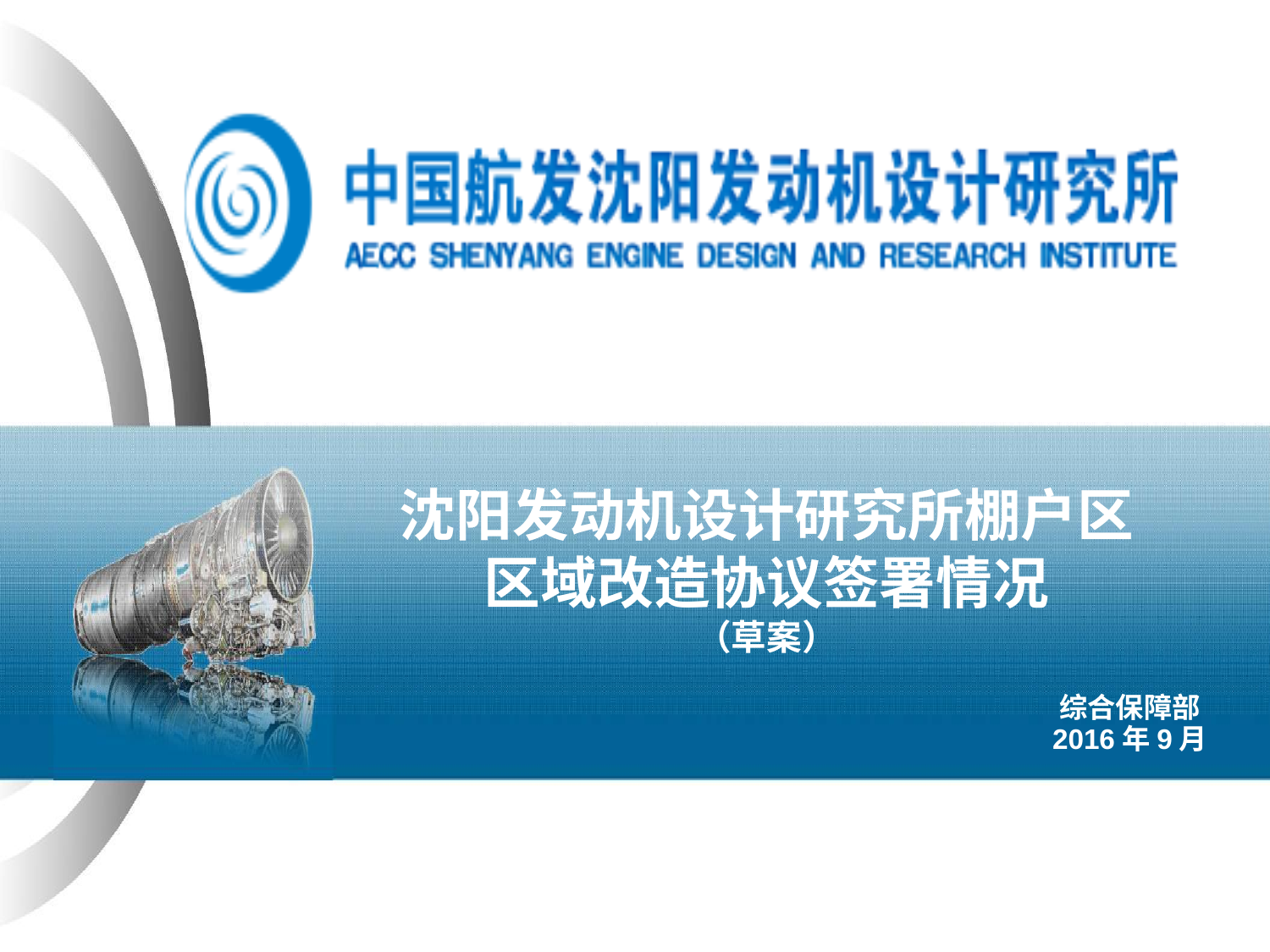

沈阳发动机设计研究所棚户区
区域改造协议签署情况
（草案）
综合保障部
2016年9月